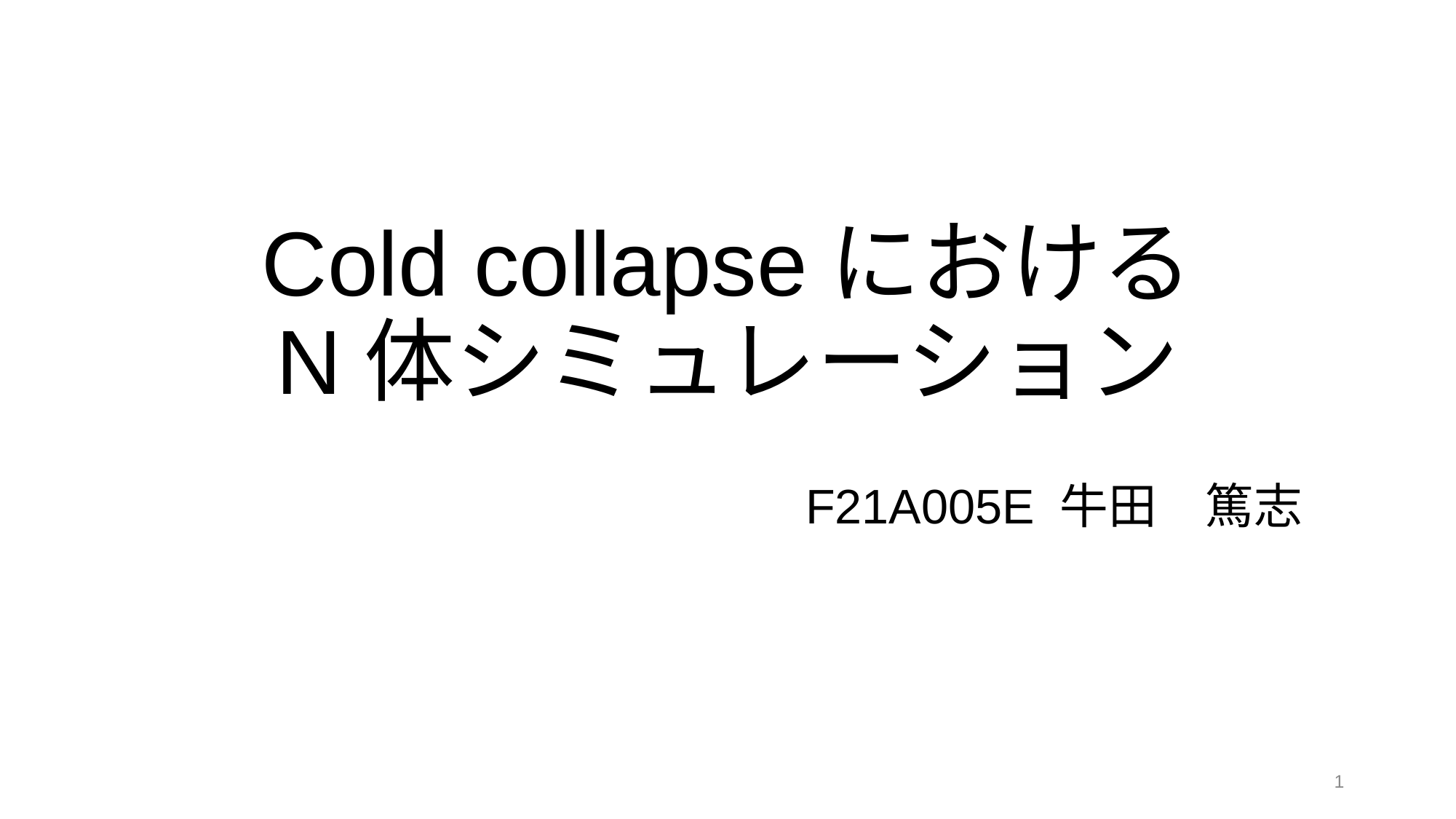

# Cold collapseにおける N体シミュレーション
F21A005E 牛田　篤志
1